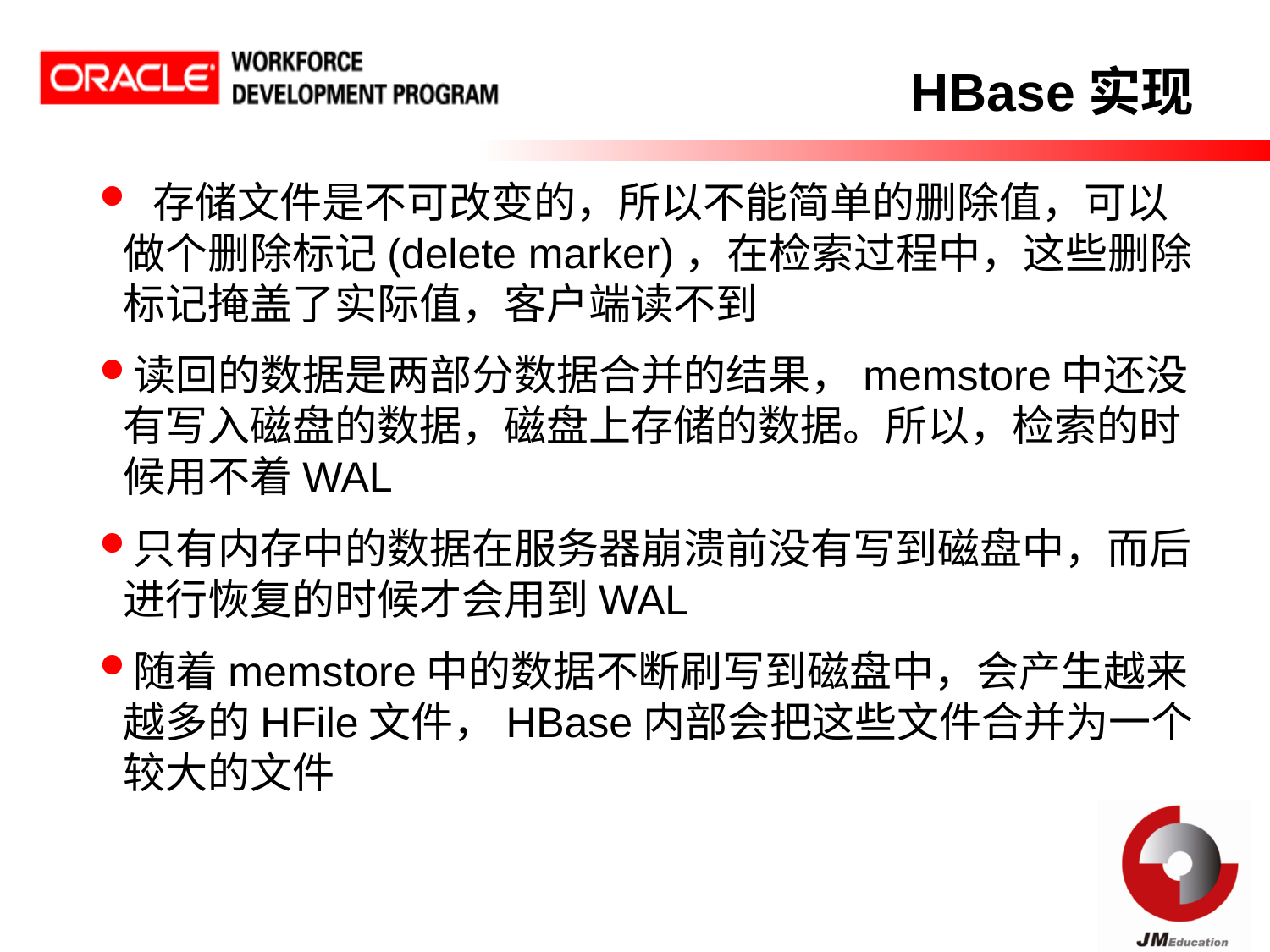

HBase实现
 存储文件是不可改变的，所以不能简单的删除值，可以做个删除标记(delete marker)，在检索过程中，这些删除标记掩盖了实际值，客户端读不到
读回的数据是两部分数据合并的结果，memstore中还没有写入磁盘的数据，磁盘上存储的数据。所以，检索的时候用不着WAL
只有内存中的数据在服务器崩溃前没有写到磁盘中，而后进行恢复的时候才会用到WAL
随着memstore中的数据不断刷写到磁盘中，会产生越来越多的HFile文件，HBase内部会把这些文件合并为一个较大的文件